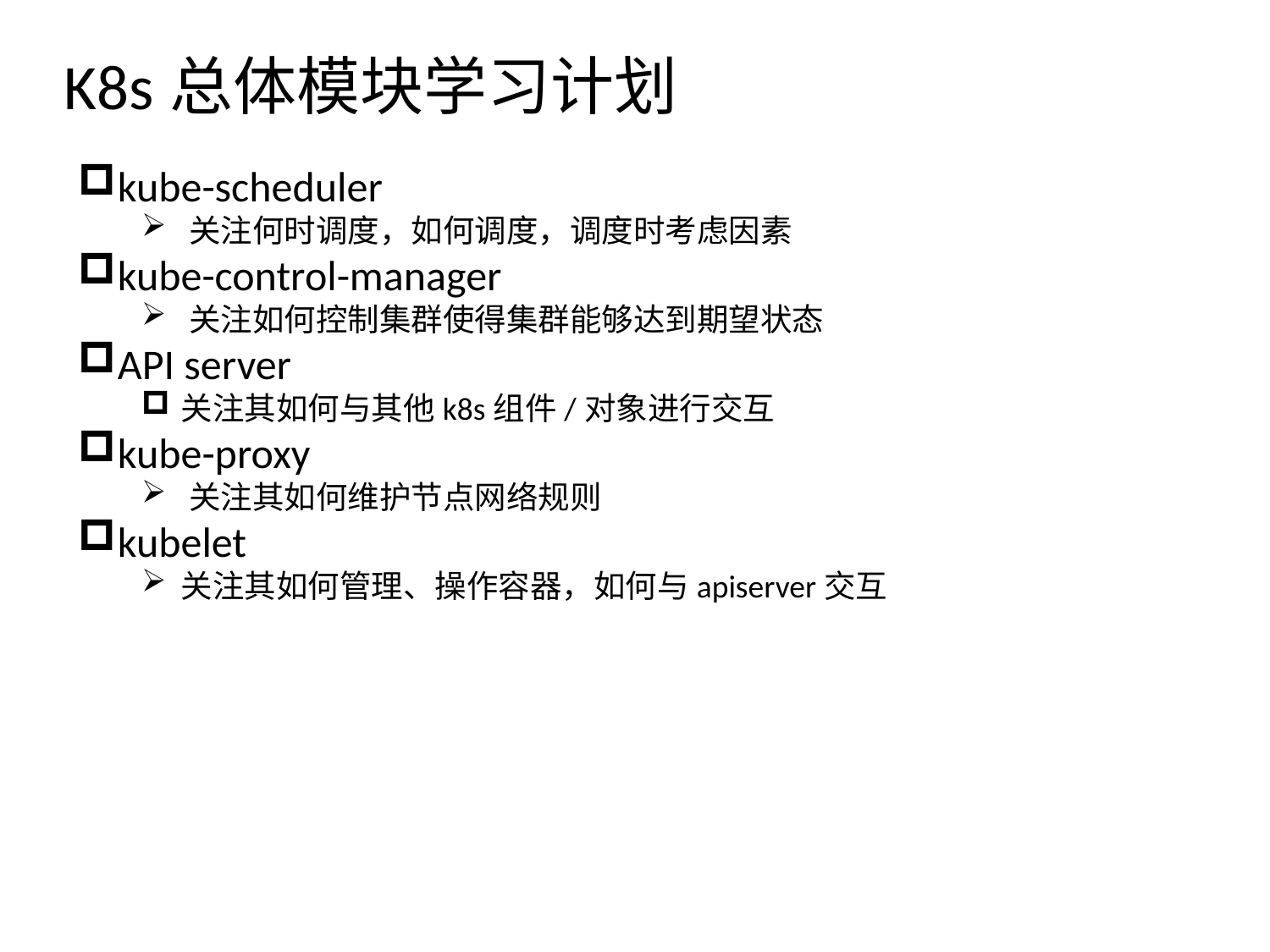

K8s总体模块学习计划
kube-scheduler
关注何时调度，如何调度，调度时考虑因素
kube-control-manager
关注如何控制集群使得集群能够达到期望状态
API server
关注其如何与其他k8s组件/对象进行交互
kube-proxy
关注其如何维护节点网络规则
kubelet
关注其如何管理、操作容器，如何与apiserver交互